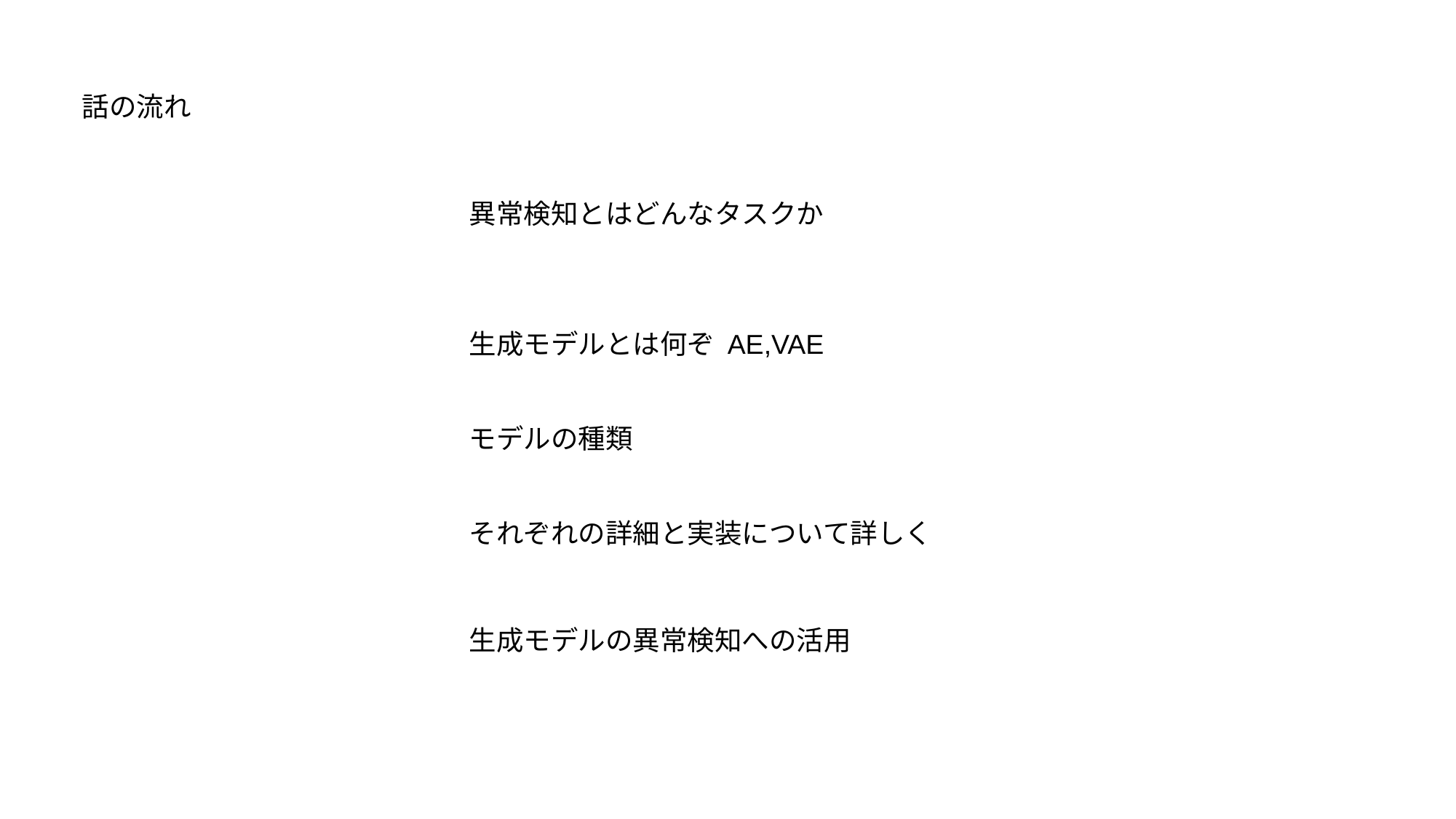

話の流れ
異常検知とはどんなタスクか
生成モデルとは何ぞ AE,VAE
モデルの種類
それぞれの詳細と実装について詳しく
生成モデルの異常検知への活用